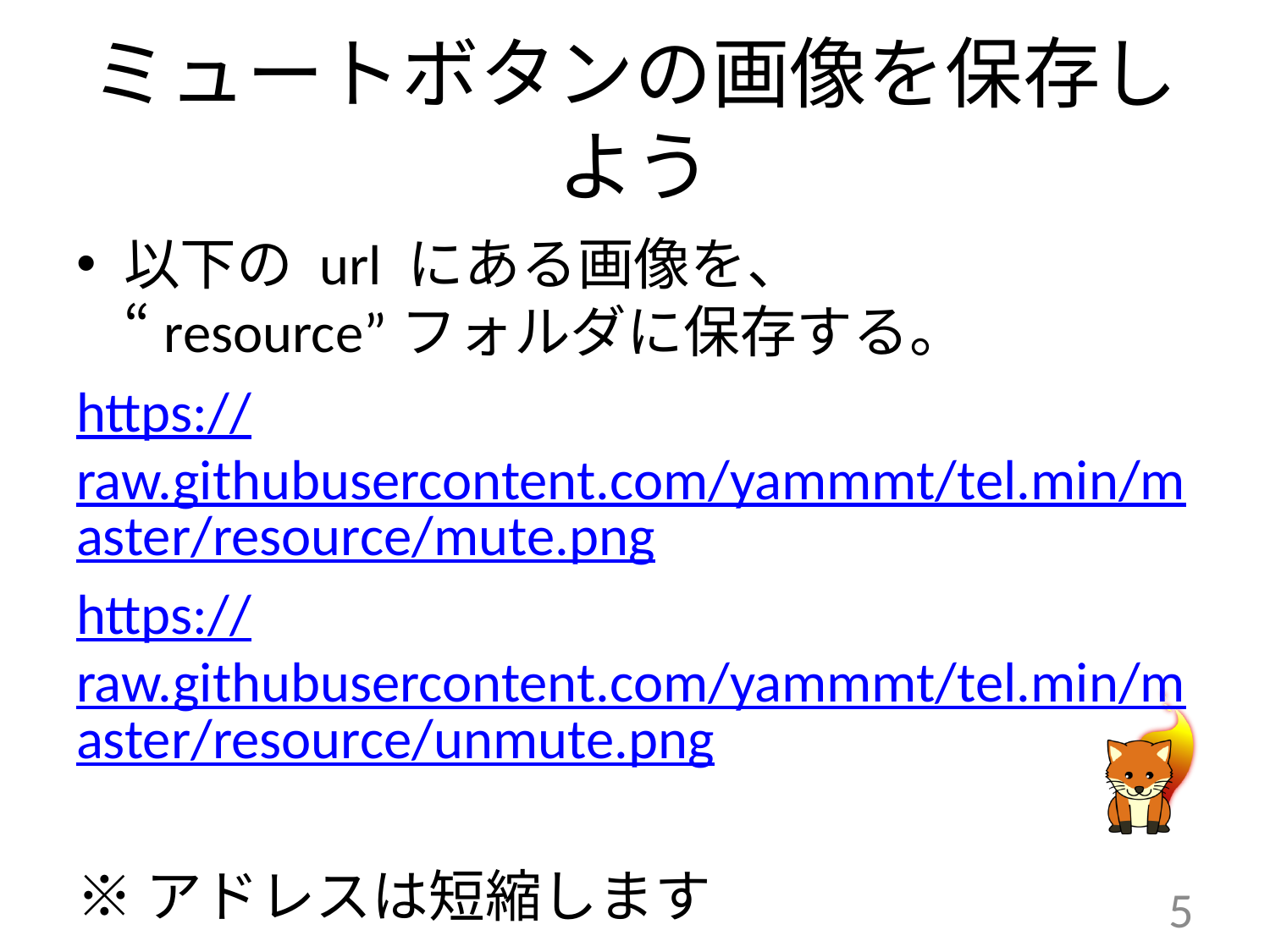

# ミュートボタンの画像を保存しよう
以下の url にある画像を、
“resource”フォルダに保存する。
https://raw.githubusercontent.com/yammmt/tel.min/master/resource/mute.png
https://raw.githubusercontent.com/yammmt/tel.min/master/resource/unmute.png

※アドレスは短縮します
5